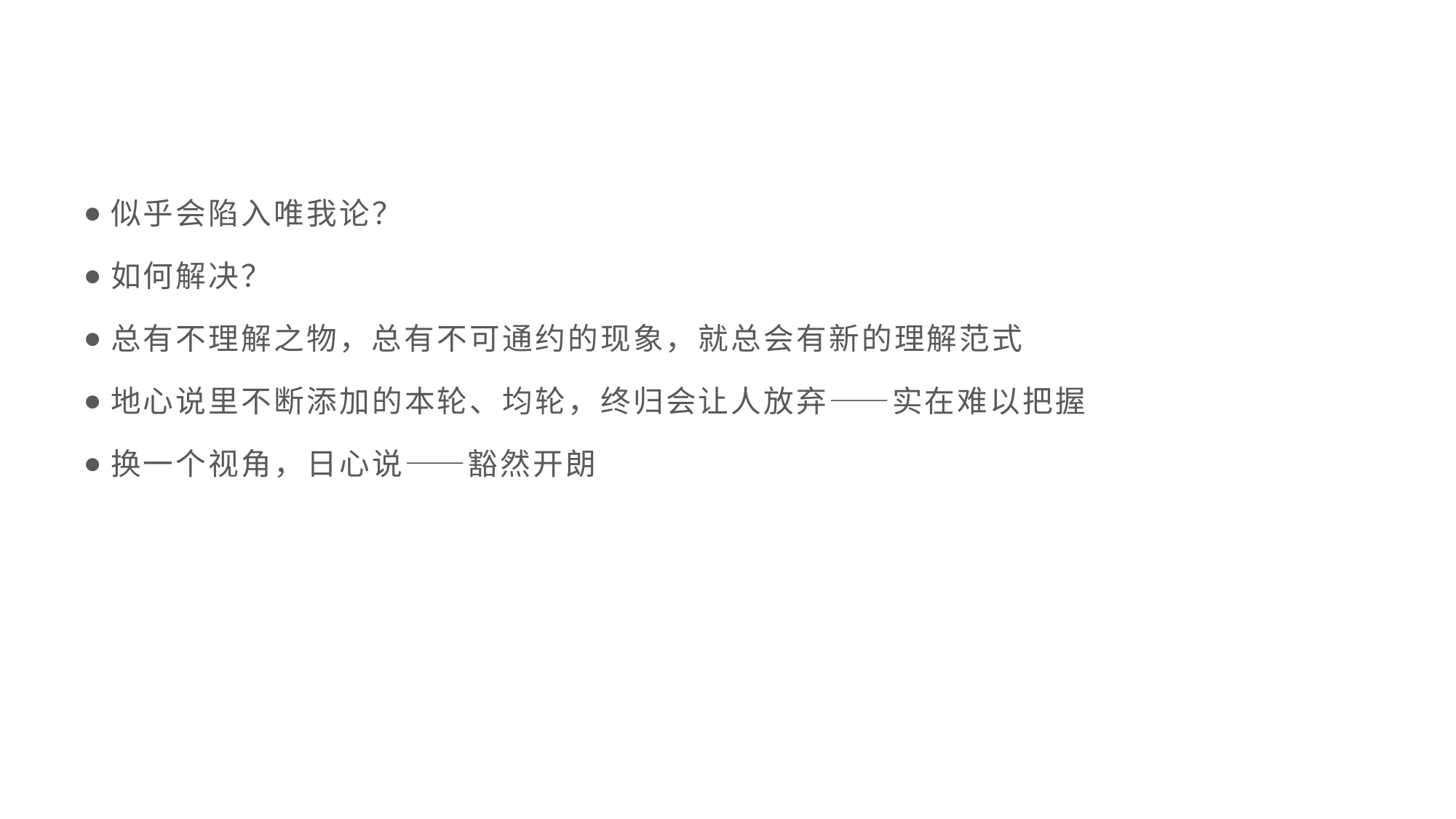

#
似乎会陷入唯我论？
如何解决？
总有不理解之物，总有不可通约的现象，就总会有新的理解范式
地心说里不断添加的本轮、均轮，终归会让人放弃——实在难以把握
换一个视角，日心说——豁然开朗